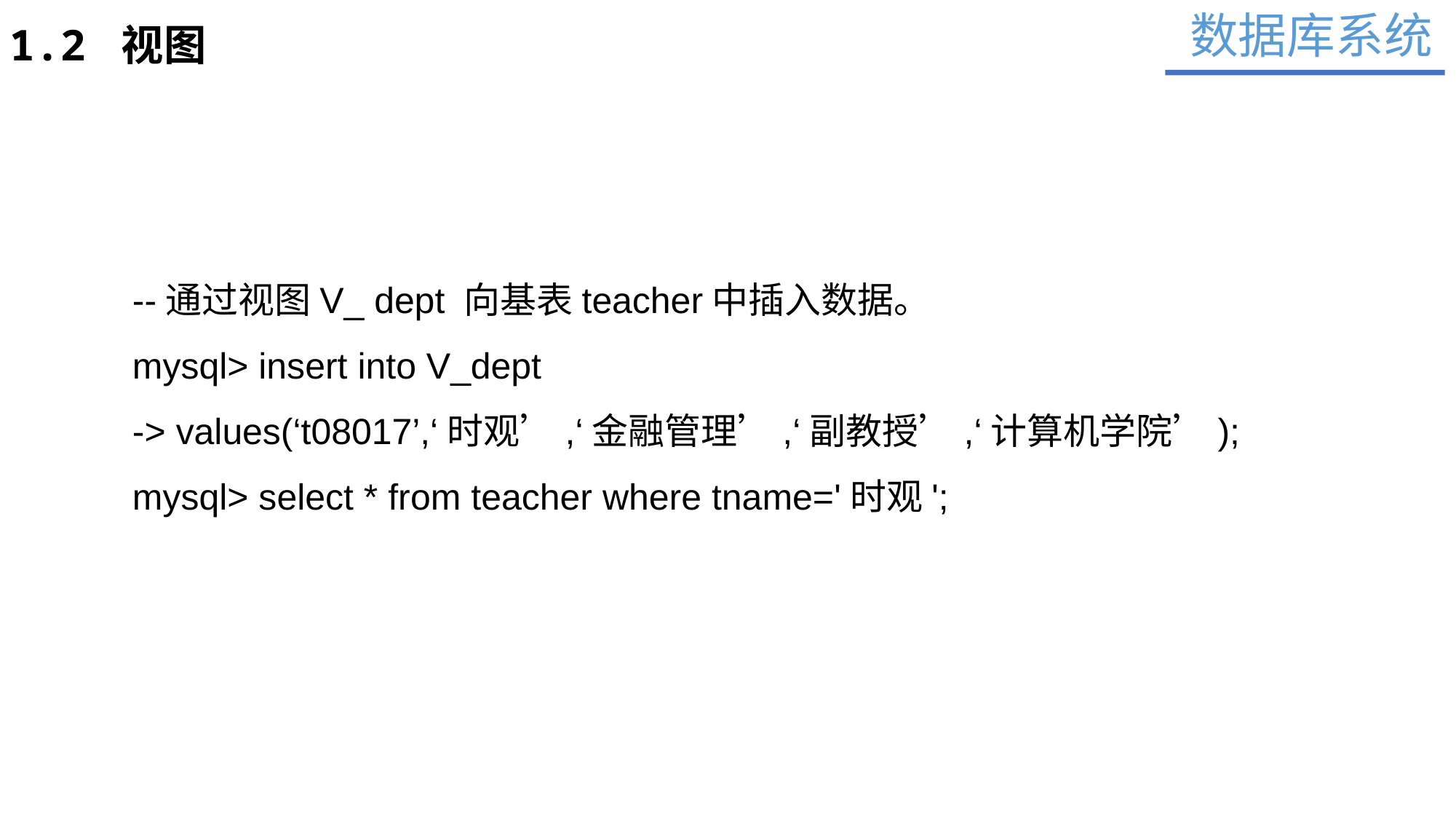

数据库系统
1.2 视图

--通过视图V_ dept 向基表teacher中插入数据。
mysql> insert into V_dept
-> values(‘t08017’,‘时观’,‘金融管理’,‘副教授’,‘计算机学院’);
mysql> select * from teacher where tname='时观';